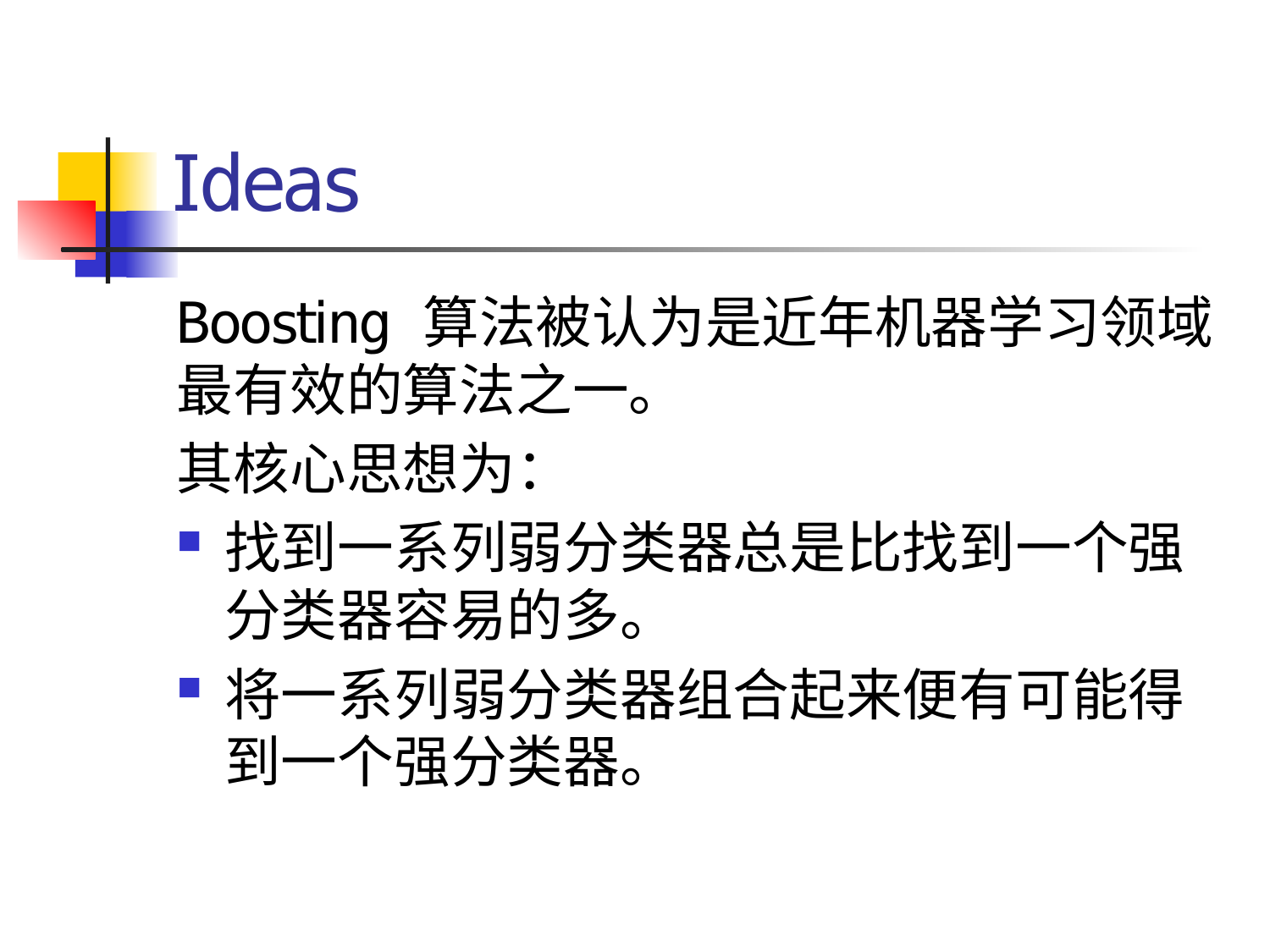

# Ideas
Boosting 算法被认为是近年机器学习领域最有效的算法之一。
其核心思想为：
找到一系列弱分类器总是比找到一个强分类器容易的多。
将一系列弱分类器组合起来便有可能得到一个强分类器。